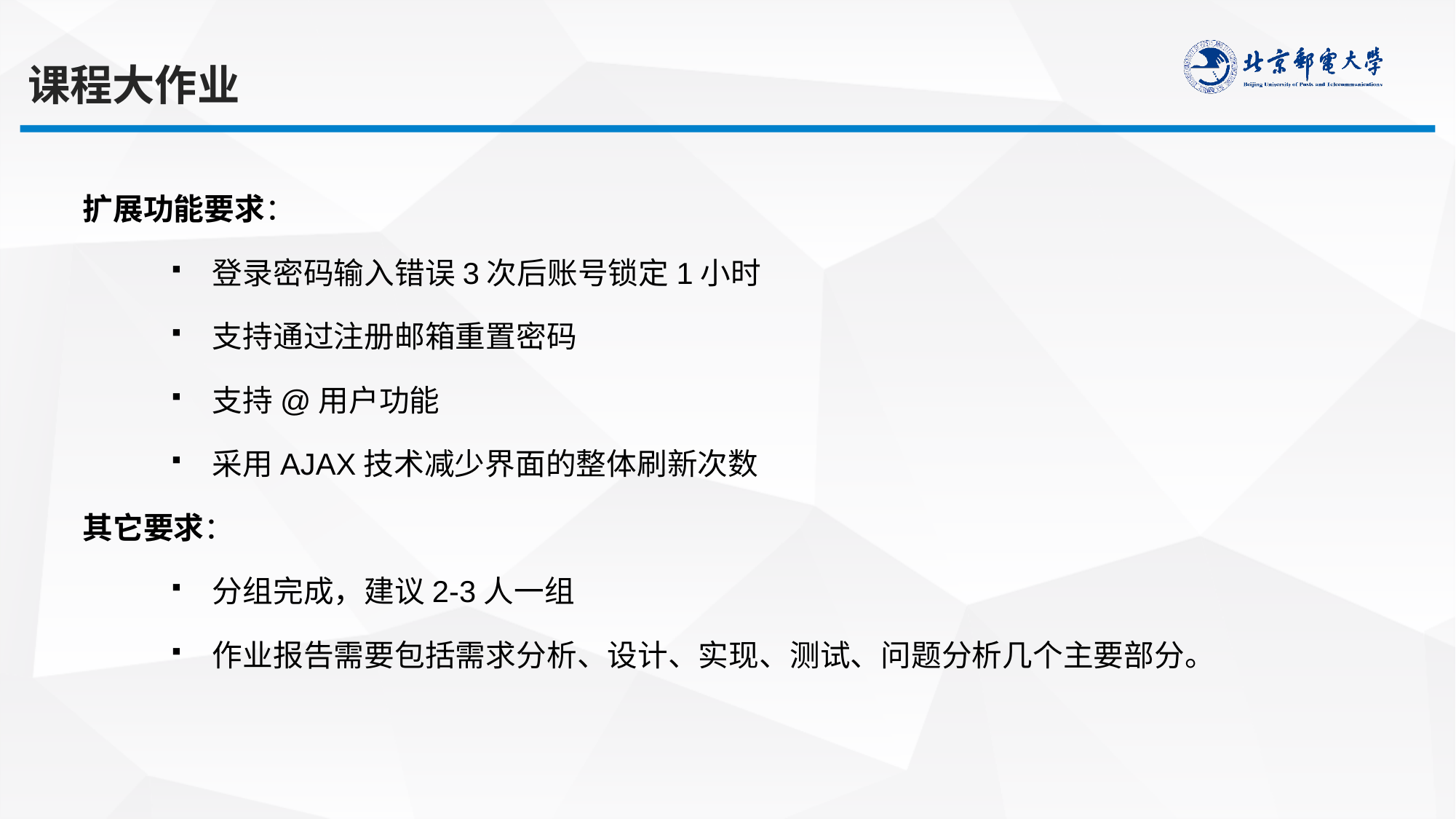

课程大作业

扩展功能要求：
登录密码输入错误3次后账号锁定1小时
支持通过注册邮箱重置密码
支持@用户功能
采用AJAX技术减少界面的整体刷新次数
其它要求：
分组完成，建议2-3人一组
作业报告需要包括需求分析、设计、实现、测试、问题分析几个主要部分。